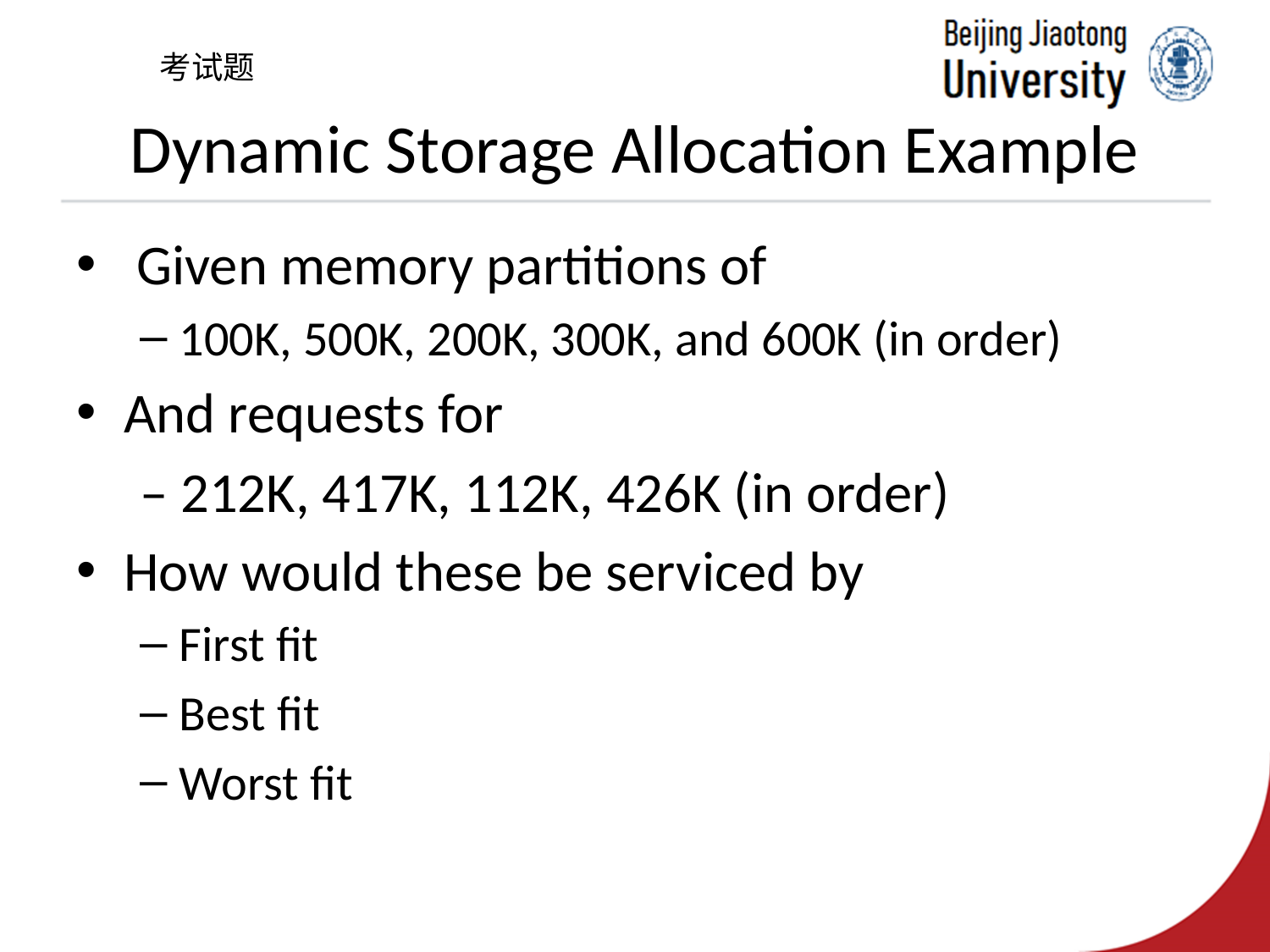

考试题
# Dynamic Storage Allocation Example
 Given memory partitions of
100K, 500K, 200K, 300K, and 600K (in order)
And requests for
     – 212K, 417K, 112K, 426K (in order)
How would these be serviced by
First fit
Best fit
Worst fit